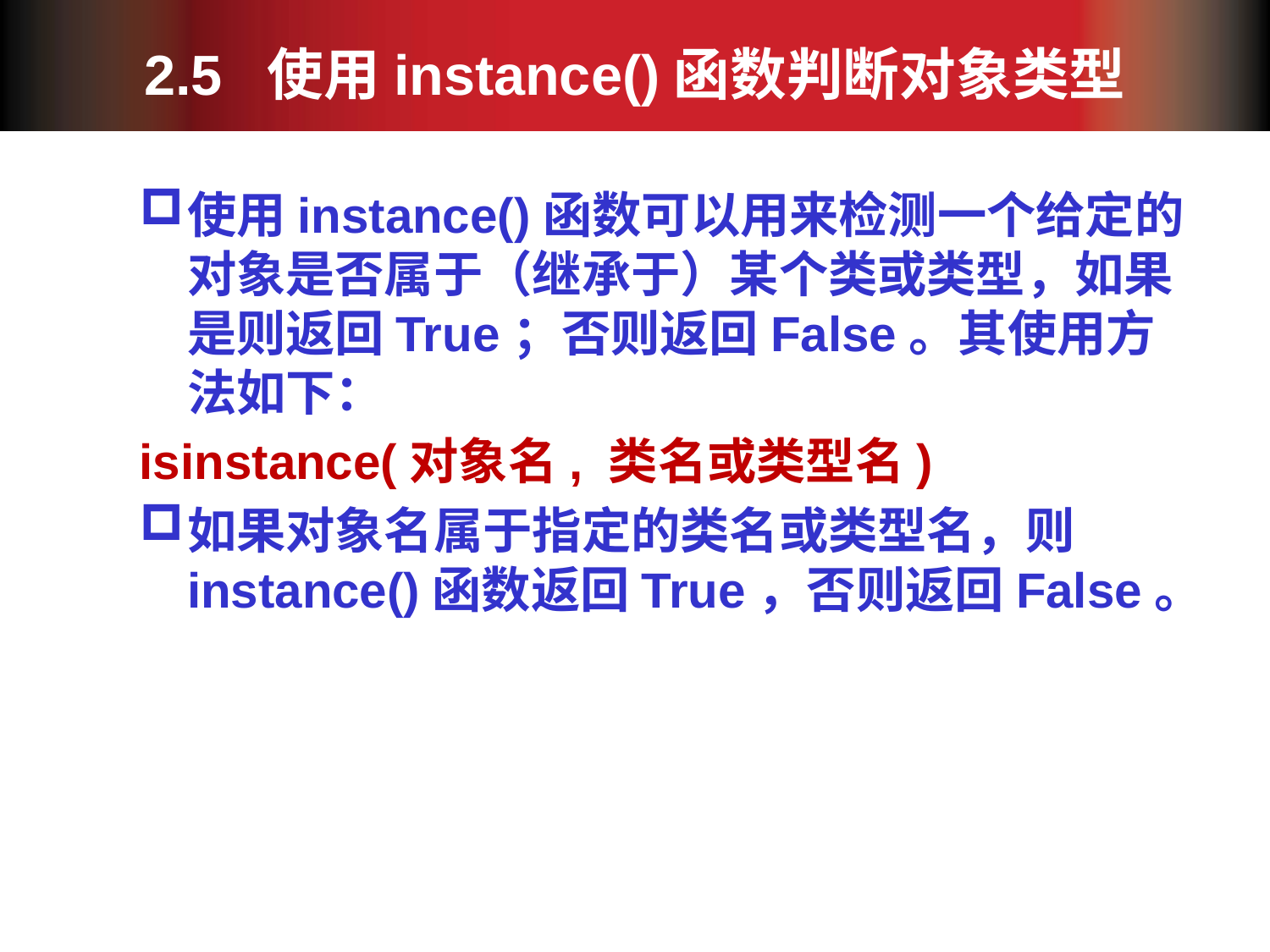

# 2.5  使用instance()函数判断对象类型
使用instance()函数可以用来检测一个给定的对象是否属于（继承于）某个类或类型，如果是则返回True；否则返回False。其使用方法如下：
isinstance(对象名, 类名或类型名)
如果对象名属于指定的类名或类型名，则instance()函数返回True，否则返回False。